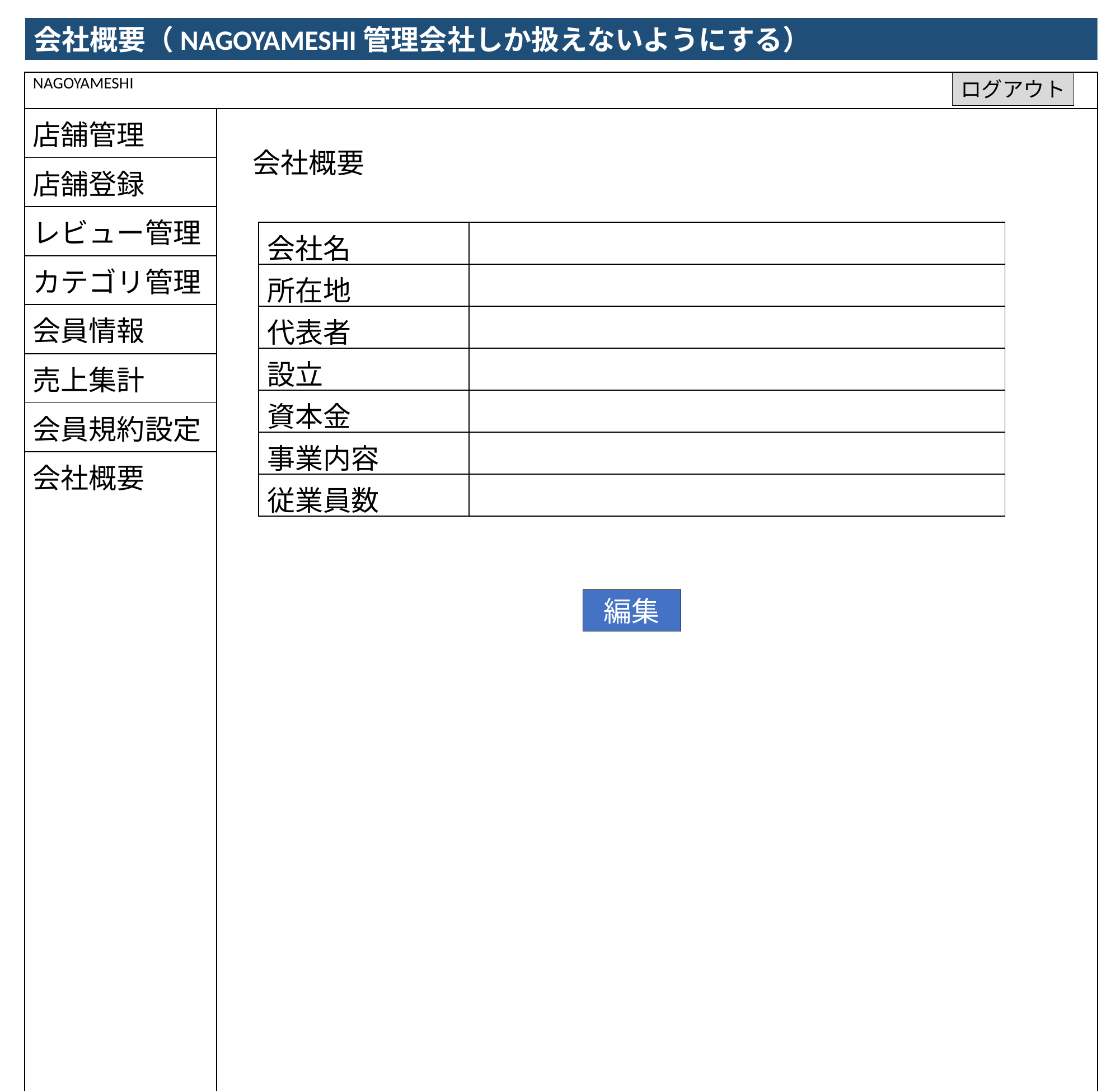

会社概要（NAGOYAMESHI管理会社しか扱えないようにする）
| NAGOYAMESHI |  |
| --- | --- |
| 店舗管理 | 会社概要 |
| 店舗登録 |  |
| レビュー管理 |  |
| カテゴリ管理 |  |
| 会員情報 |  |
| 売上集計 |  |
| 会員規約設定 |  |
| 会社概要 |  |
ログアウト
| 会社名 |  |
| --- | --- |
| 所在地 |  |
| 代表者 |  |
| 設立 |  |
| 資本金 |  |
| 事業内容 |  |
| 従業員数 |  |
編集